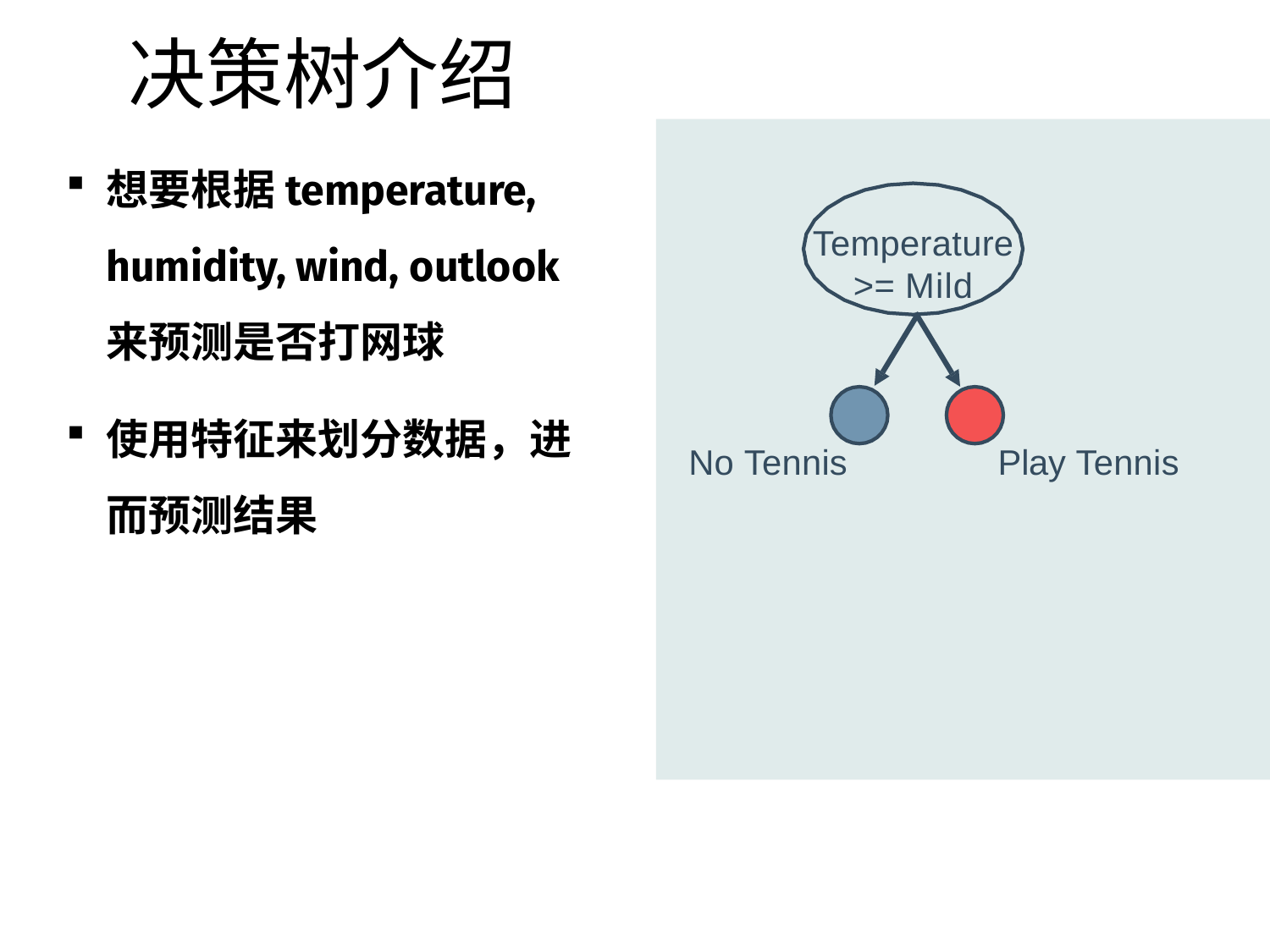

# 决策树介绍

想要根据temperature,  humidity, wind, outlook来预测是否打网球
使用特征来划分数据，进而预测结果

Temperature
>= Mild

No Tennis
Play Tennis